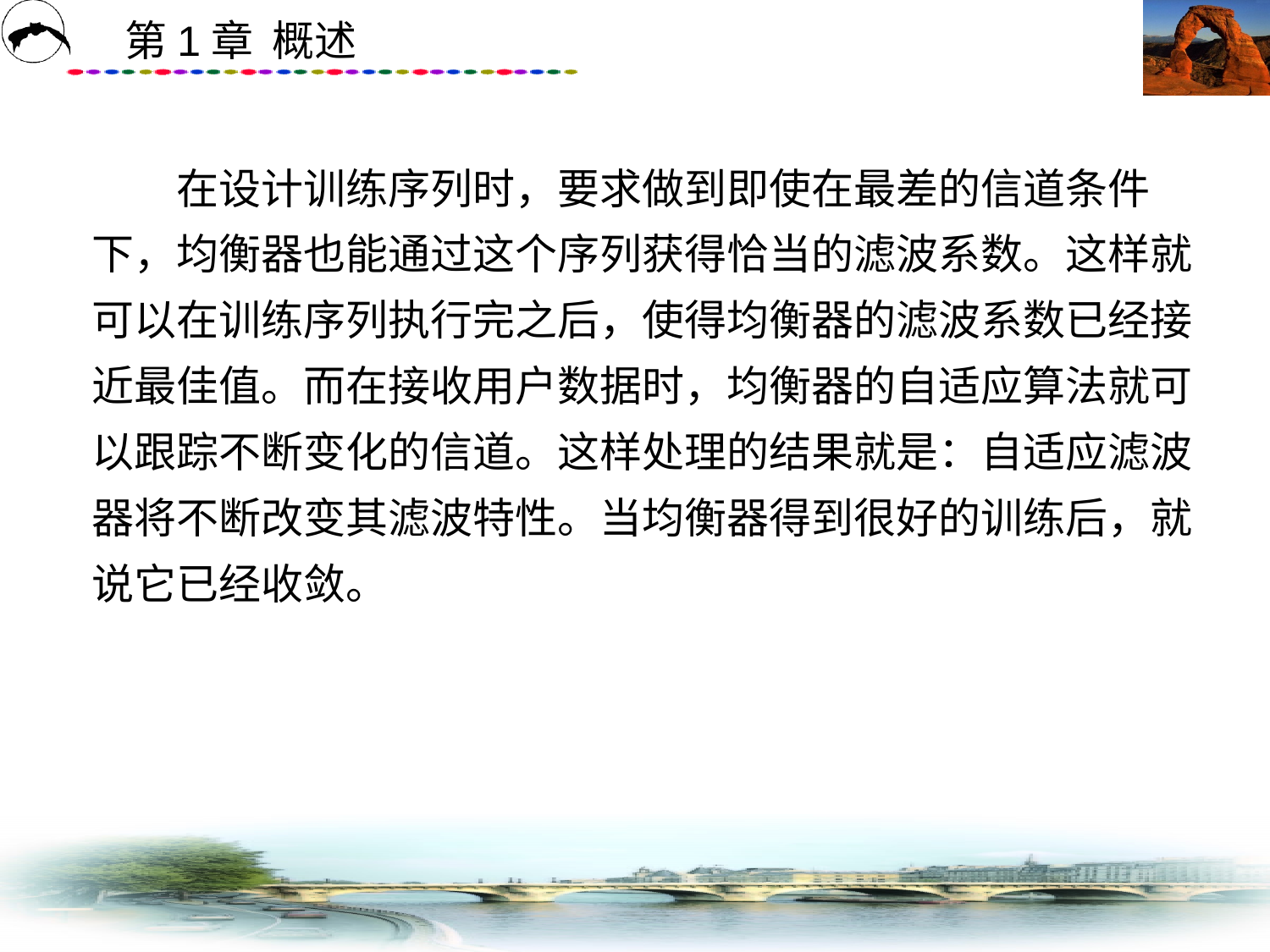

# 在设计训练序列时，要求做到即使在最差的信道条件下，均衡器也能通过这个序列获得恰当的滤波系数。这样就可以在训练序列执行完之后，使得均衡器的滤波系数已经接近最佳值。而在接收用户数据时，均衡器的自适应算法就可以跟踪不断变化的信道。这样处理的结果就是：自适应滤波器将不断改变其滤波特性。当均衡器得到很好的训练后，就说它已经收敛。